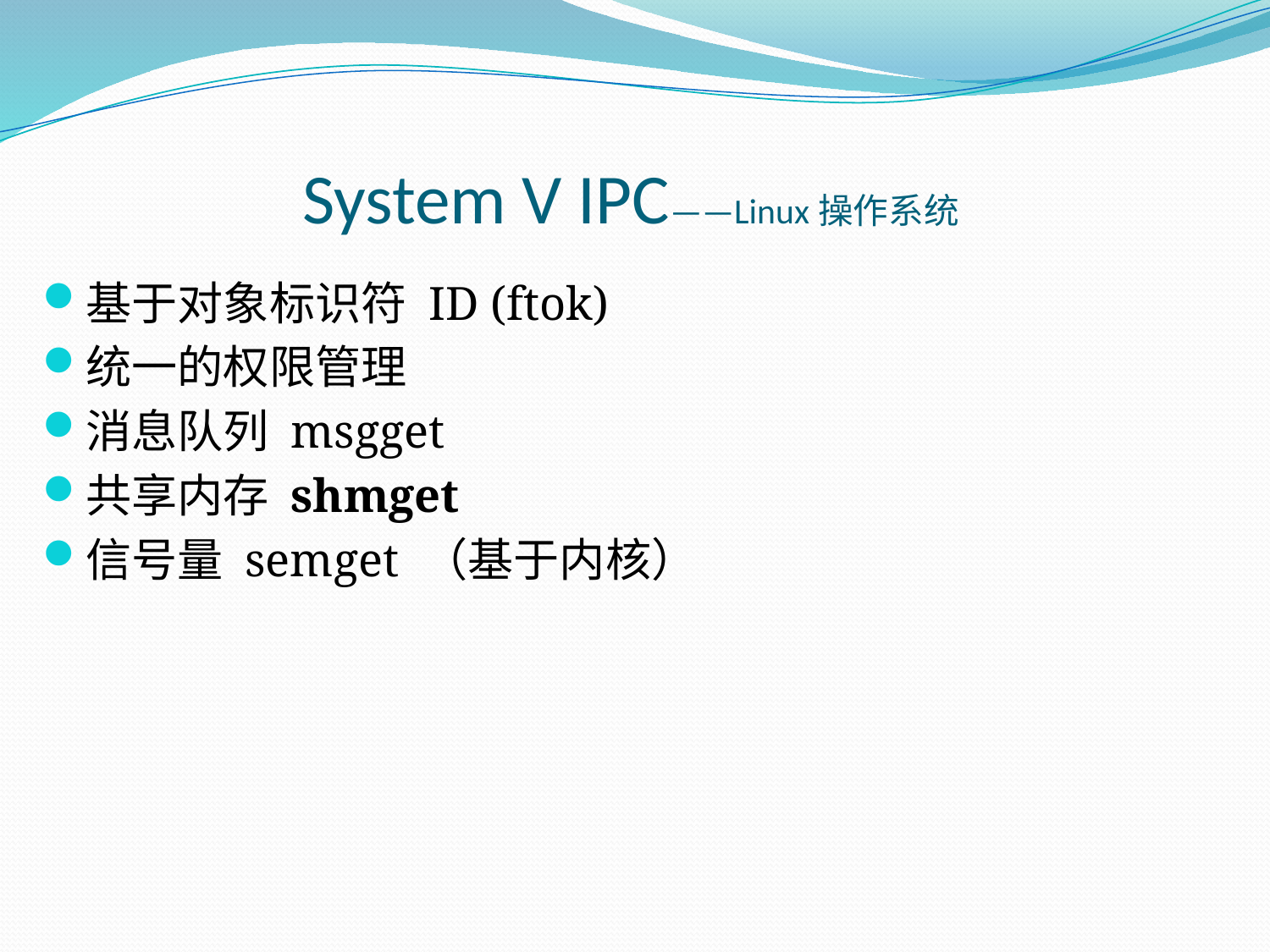

# System V IPC——Linux操作系统
基于对象标识符 ID (ftok)
统一的权限管理
消息队列 msgget
共享内存 shmget
信号量 semget （基于内核）